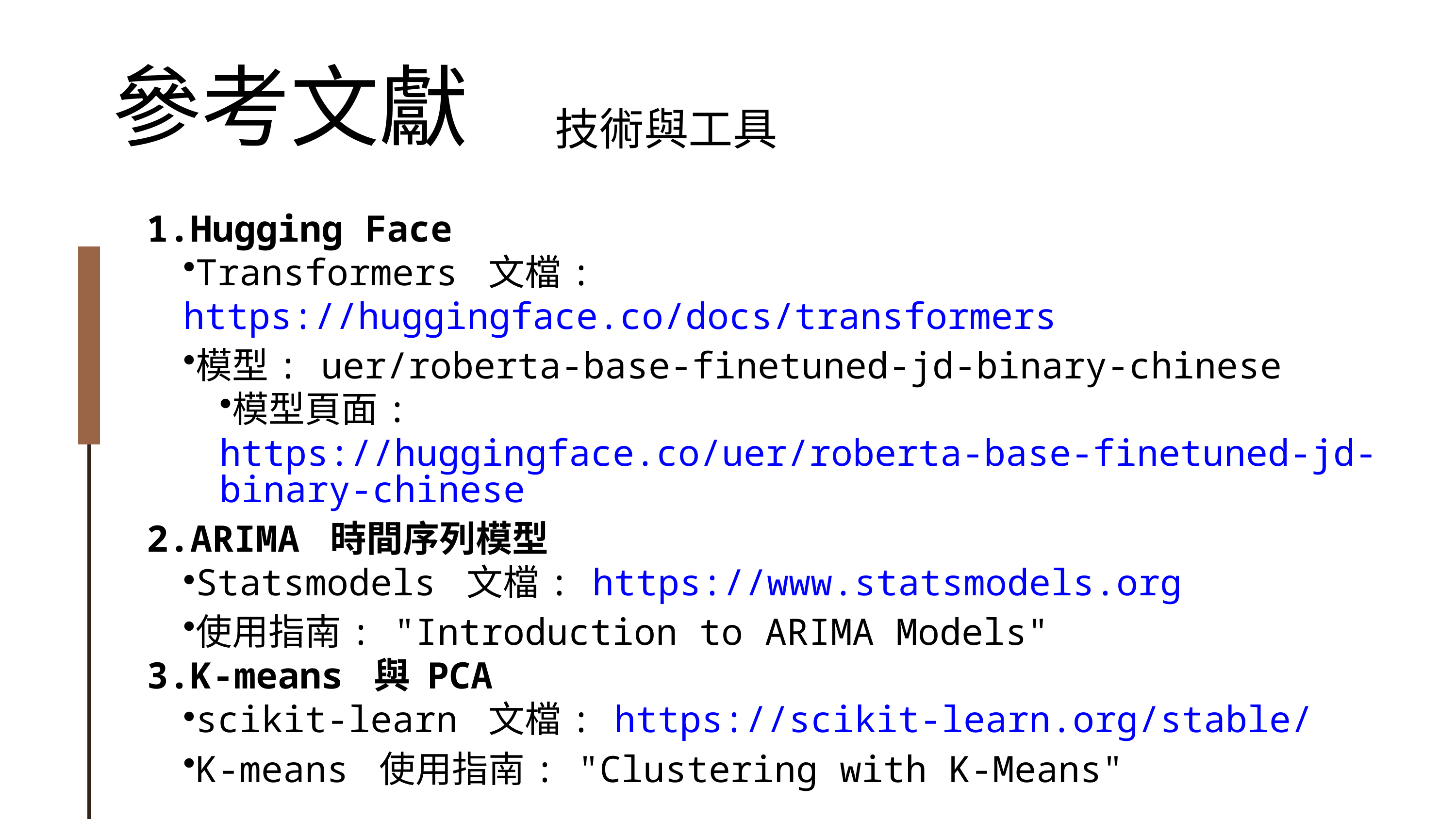

參考文獻
技術與工具
Hugging Face
Transformers 文檔: https://huggingface.co/docs/transformers
模型: uer/roberta-base-finetuned-jd-binary-chinese
模型頁面: https://huggingface.co/uer/roberta-base-finetuned-jd-binary-chinese
ARIMA 時間序列模型
Statsmodels 文檔: https://www.statsmodels.org
使用指南: "Introduction to ARIMA Models"
K-means 與 PCA
scikit-learn 文檔: https://scikit-learn.org/stable/
K-means 使用指南: "Clustering with K-Means"